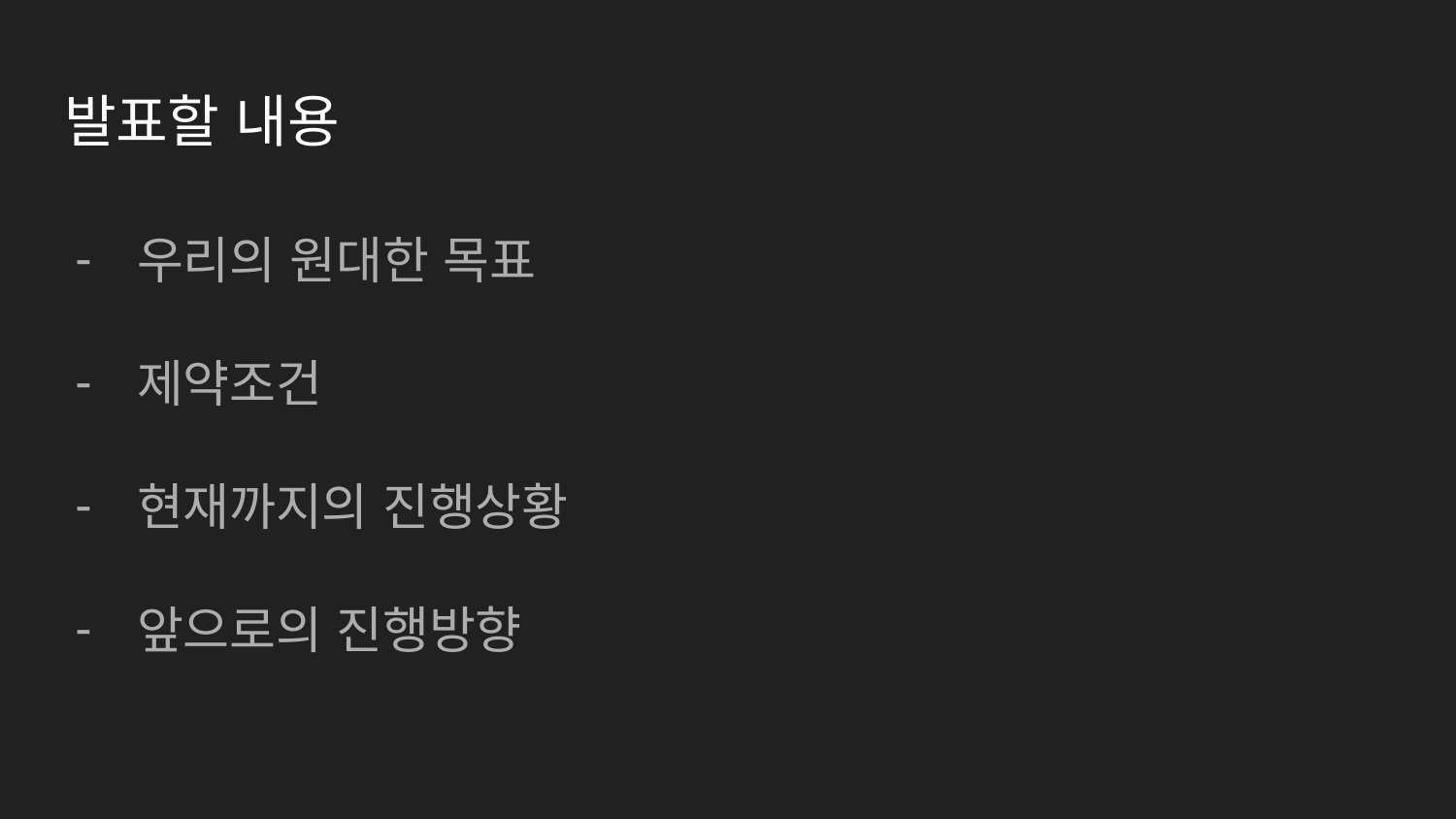

# 발표할 내용
우리의 원대한 목표
제약조건
현재까지의 진행상황
앞으로의 진행방향